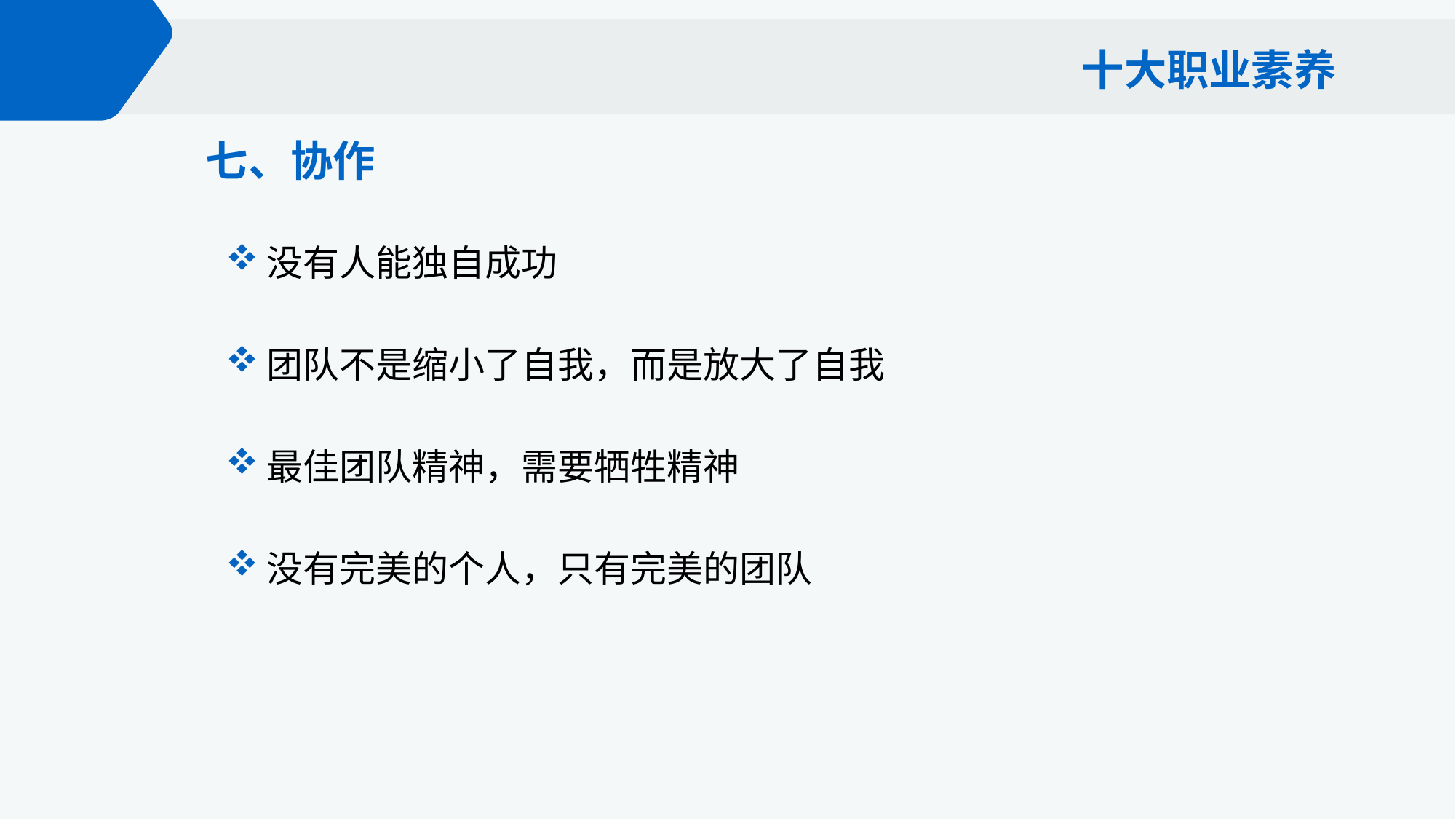

十大职业素养
七、协作
没有人能独自成功

团队不是缩小了自我，而是放大了自我

最佳团队精神，需要牺牲精神

没有完美的个人，只有完美的团队